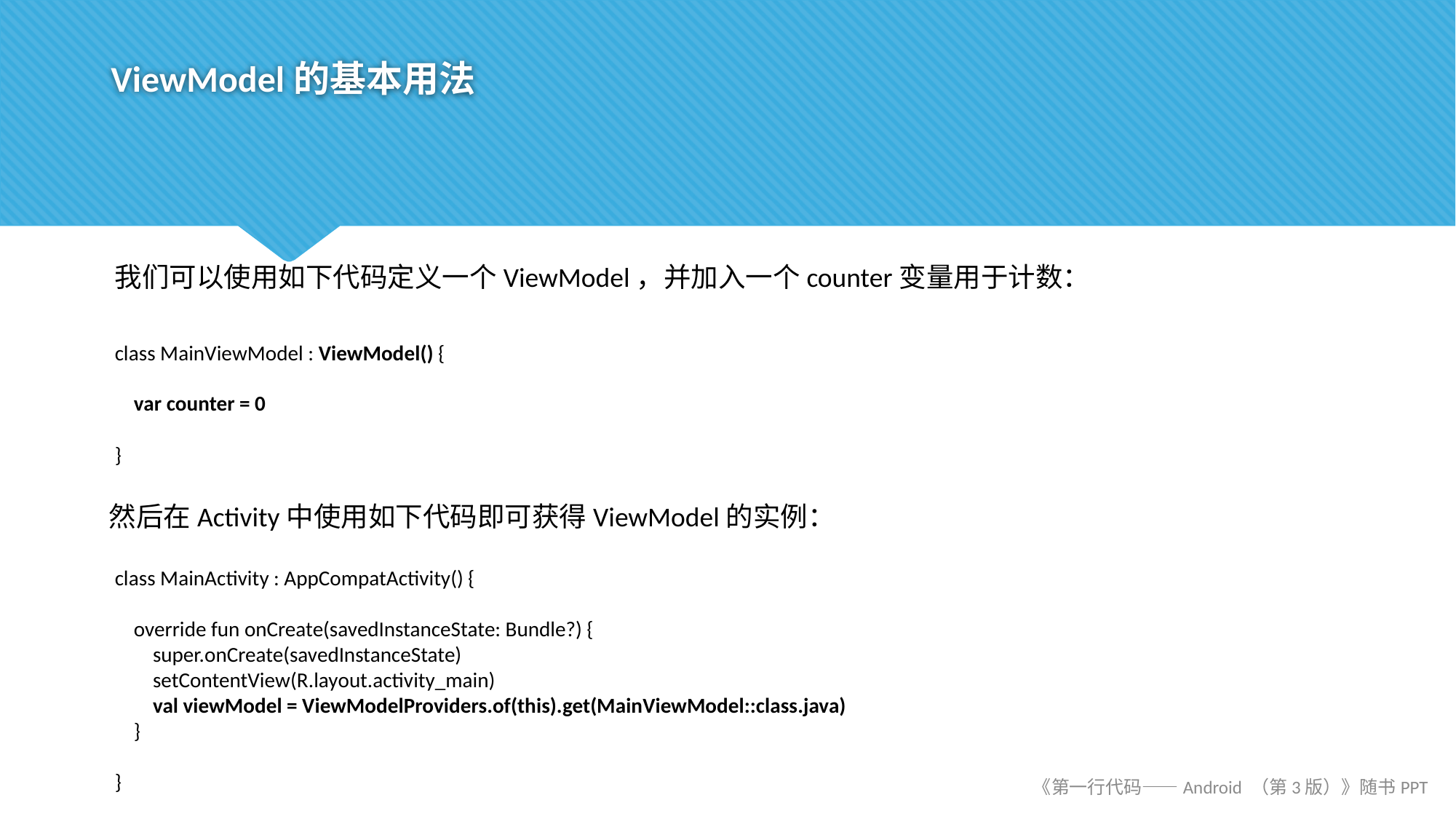

# ViewModel的基本用法
我们可以使用如下代码定义一个ViewModel，并加入一个counter变量用于计数：
class MainViewModel : ViewModel() {

    var counter = 0

}
然后在Activity中使用如下代码即可获得ViewModel的实例：
class MainActivity : AppCompatActivity() {

    override fun onCreate(savedInstanceState: Bundle?) {
        super.onCreate(savedInstanceState)
        setContentView(R.layout.activity_main)
        val viewModel = ViewModelProviders.of(this).get(MainViewModel::class.java)
    }

}